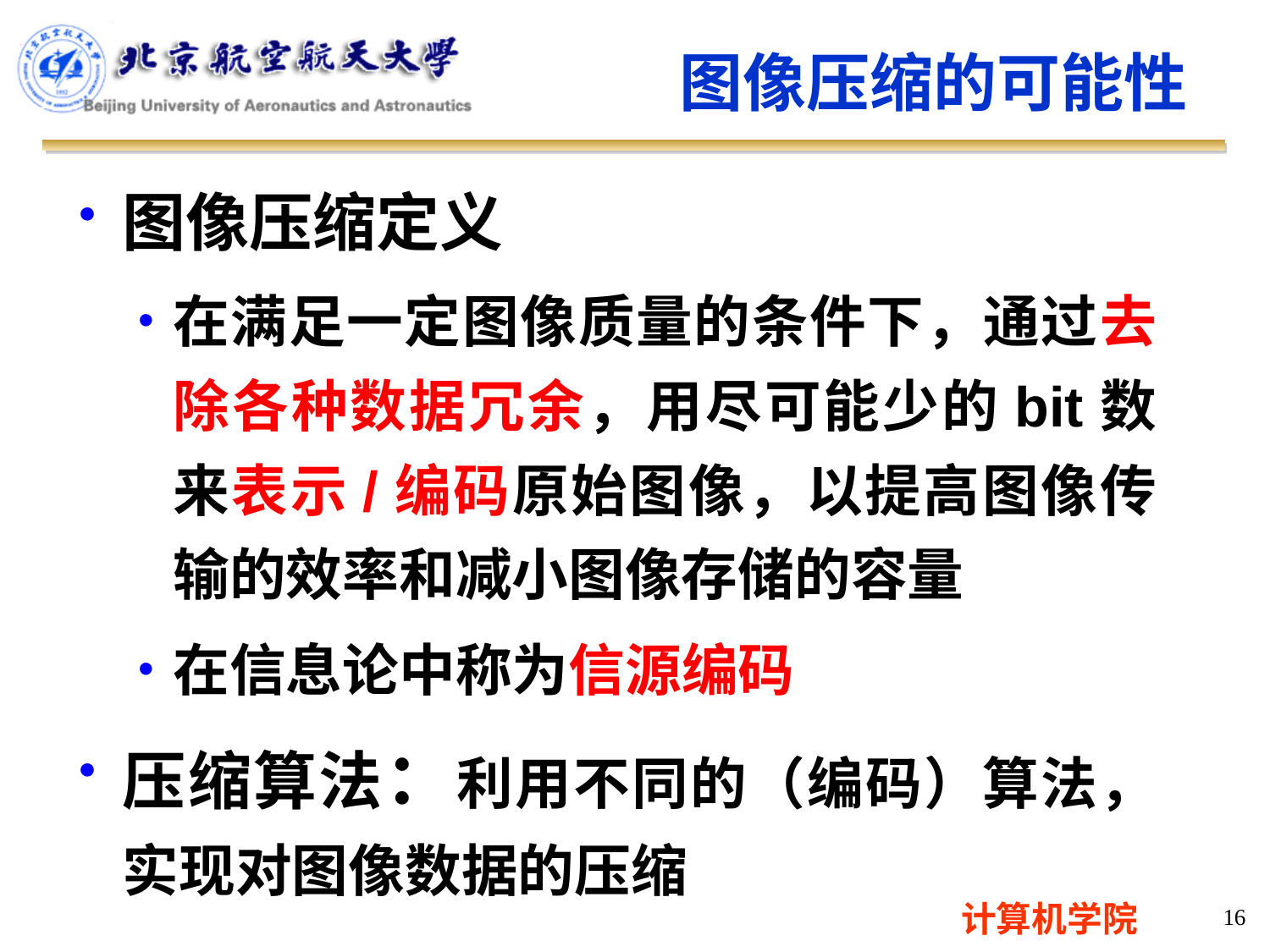

图像压缩的可能性
图像压缩定义
在满足一定图像质量的条件下，通过去除各种数据冗余，用尽可能少的bit数来表示/编码原始图像，以提高图像传输的效率和减小图像存储的容量
在信息论中称为信源编码
压缩算法：利用不同的（编码）算法，实现对图像数据的压缩
16